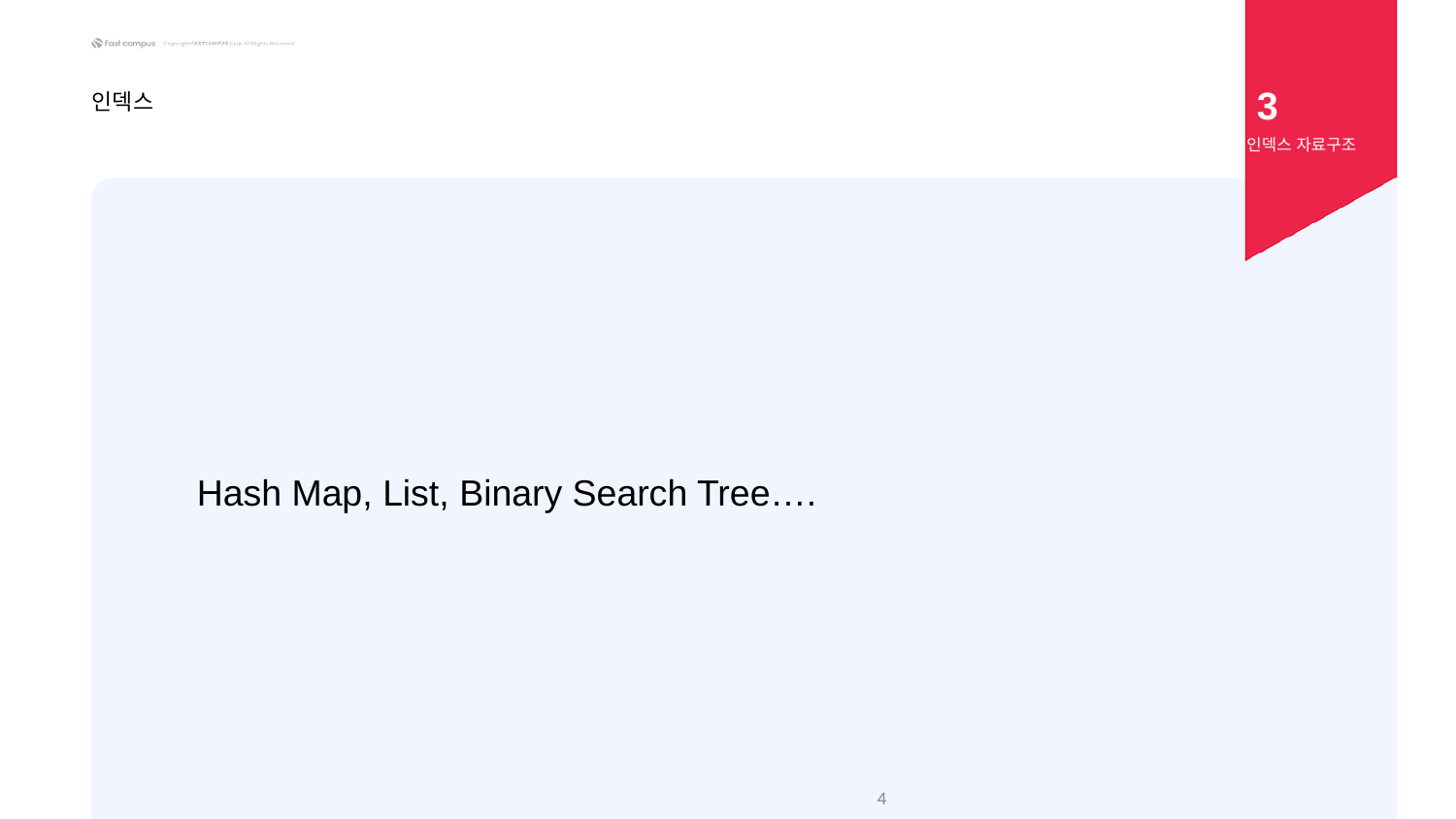

3
인덱스
인덱스 자료구조
Hash Map, List, Binary Search Tree….
4